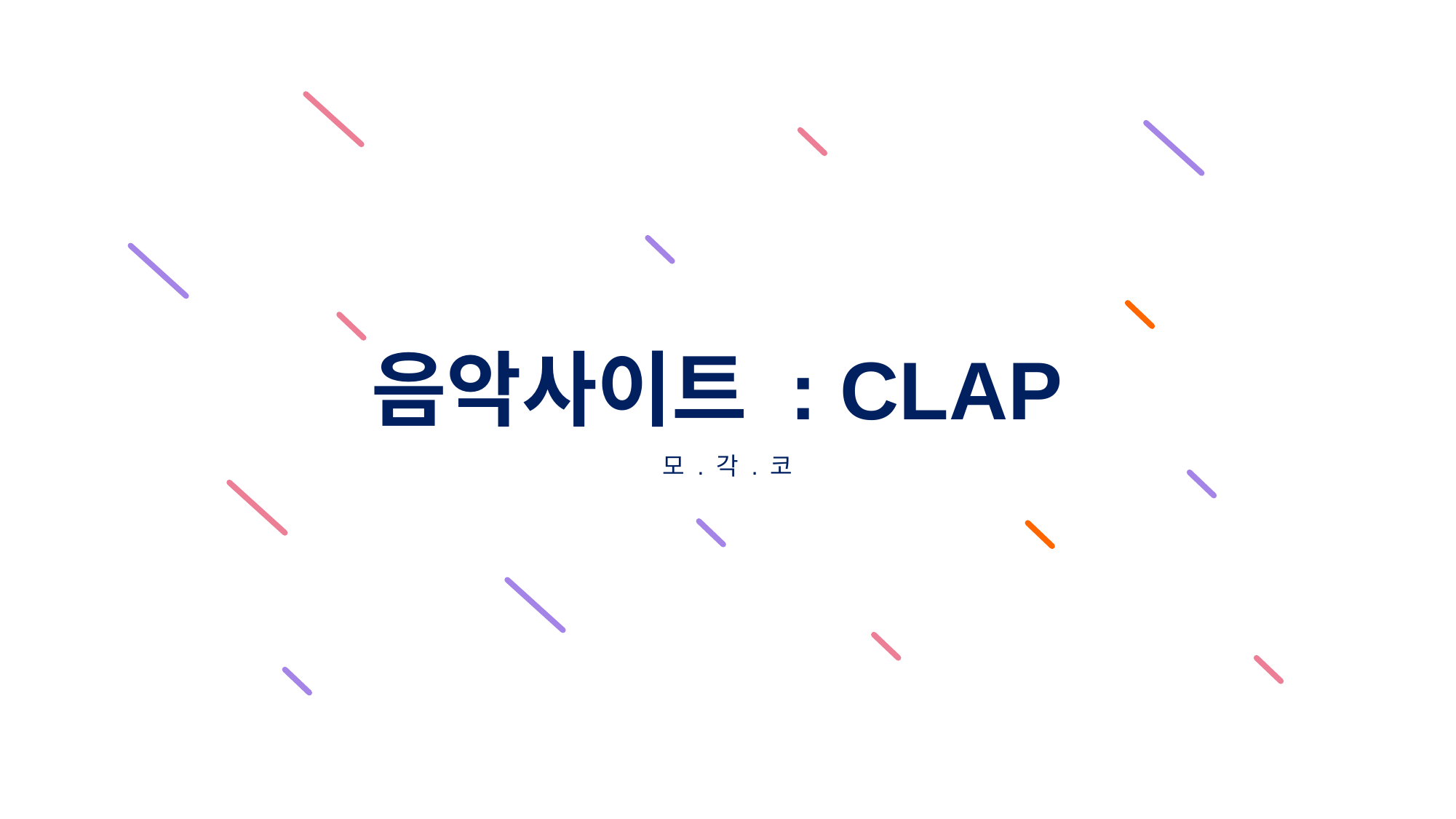

음악사이트 : CLAP
모 . 각 . 코